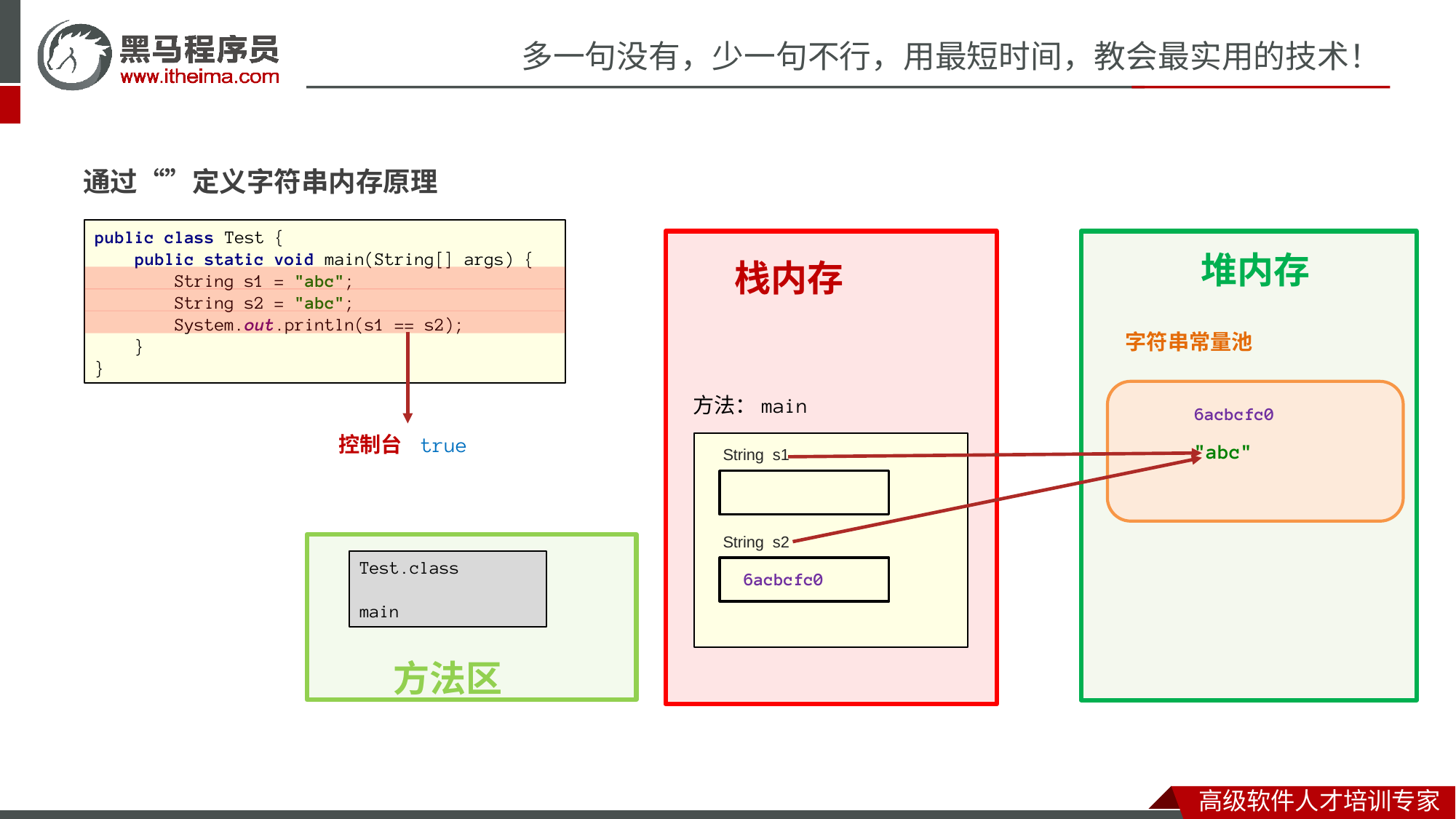

通过“”定义字符串内存原理
public class Test {
    public static void main(String[] args) {
        String s1 = "abc";
        String s2 = "abc";
        System.out.println(s1 == s2);
    }
}
堆内存
栈内存

字符串常量池

方法：main
6acbcfc0
控制台
true
"abc"

String  s1

String  s2

方法区
Test.class

main

6acbcfc0